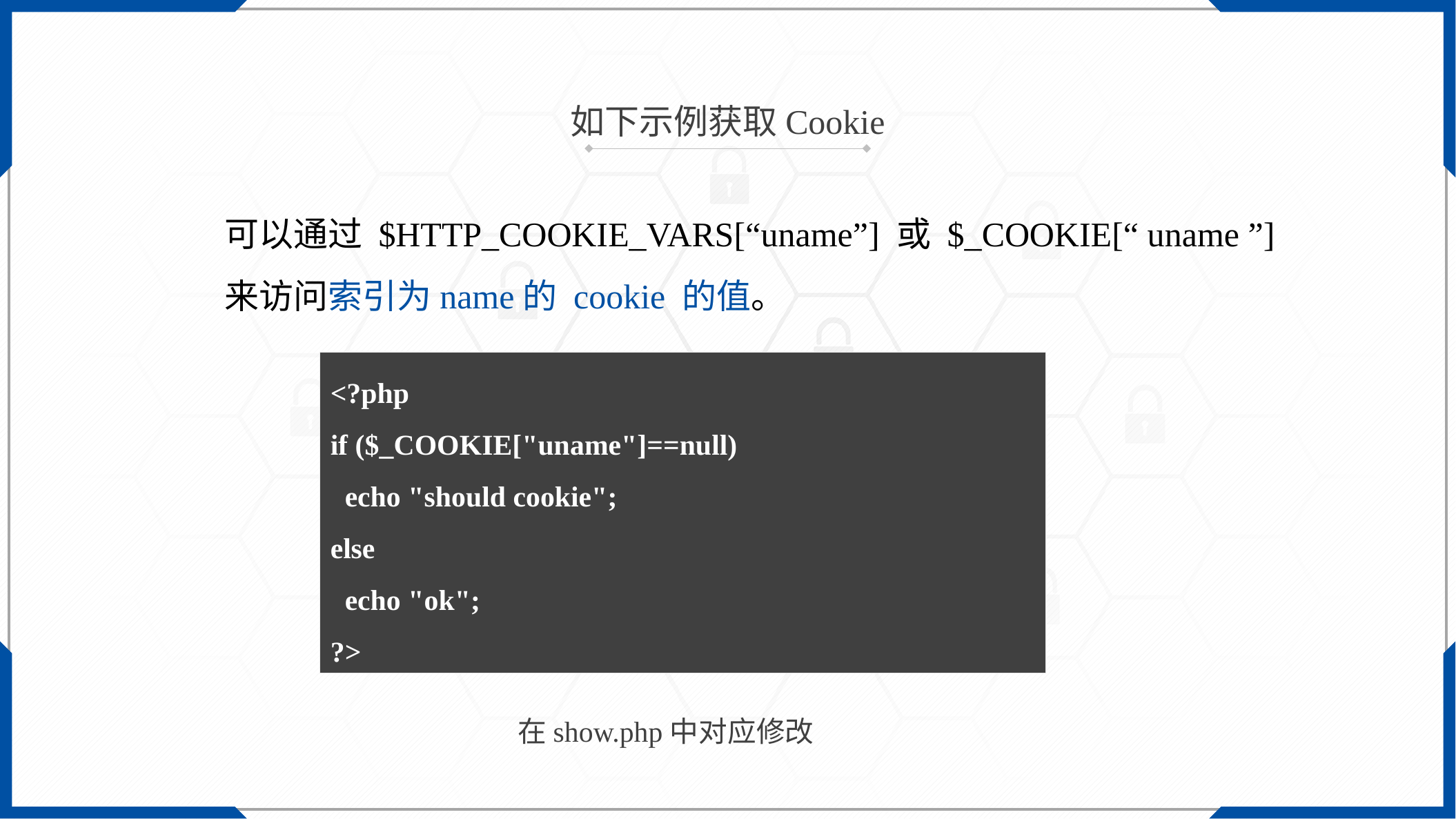

如下示例获取Cookie
可以通过 $HTTP_COOKIE_VARS[“uname”] 或 $_COOKIE[“ uname ”] 来访问索引为name的 cookie 的值。
<?php
if ($_COOKIE["uname"]==null)
  echo "should cookie";
else
  echo "ok";
?>
在show.php中对应修改